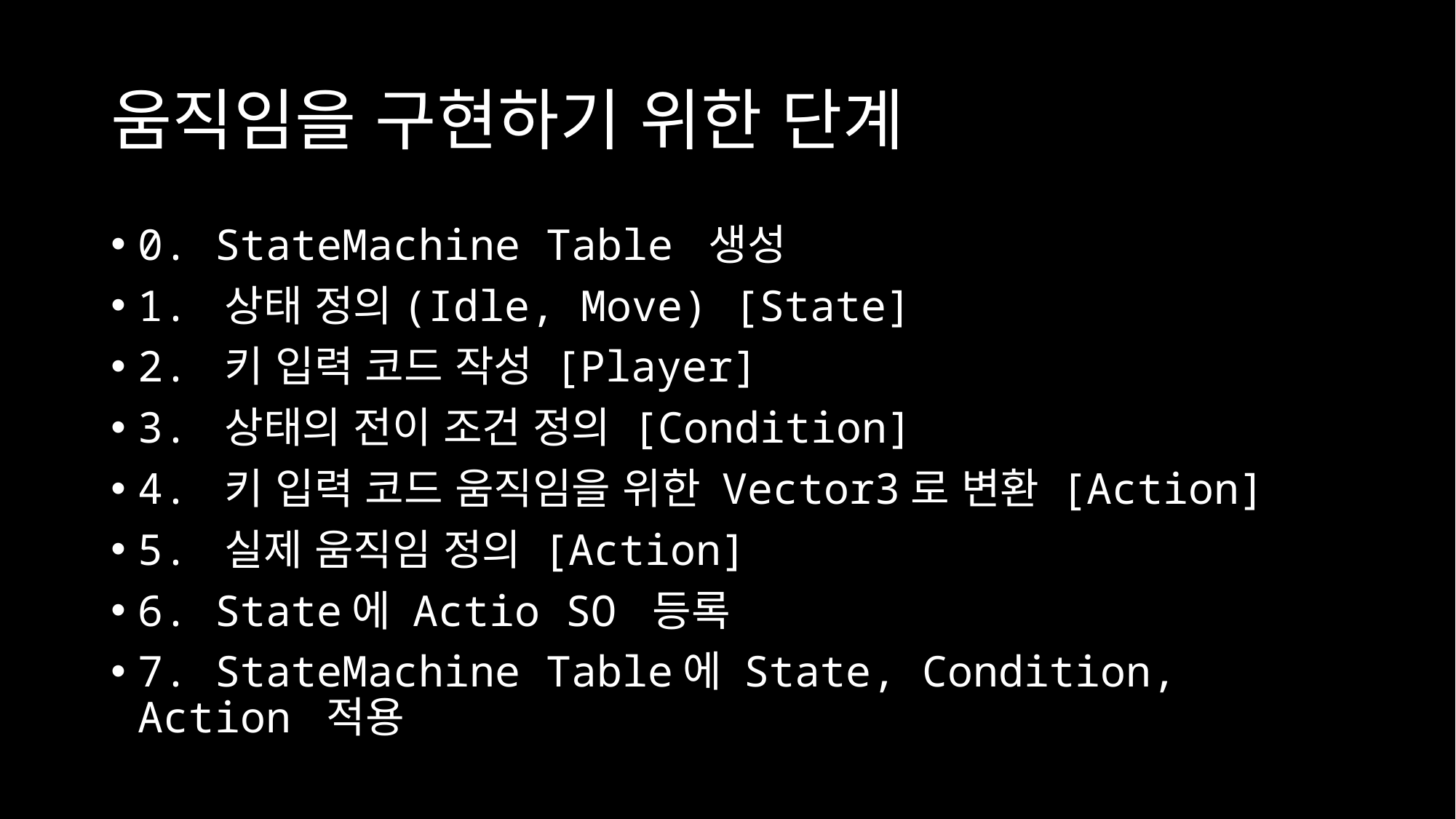

# 움직임을 구현하기 위한 단계
0. StateMachine Table 생성
1. 상태 정의(Idle, Move) [State]
2. 키 입력 코드 작성 [Player]
3. 상태의 전이 조건 정의 [Condition]
4. 키 입력 코드 움직임을 위한 Vector3로 변환 [Action]
5. 실제 움직임 정의 [Action]
6. State에 Actio SO 등록
7. StateMachine Table에 State, Condition, Action 적용